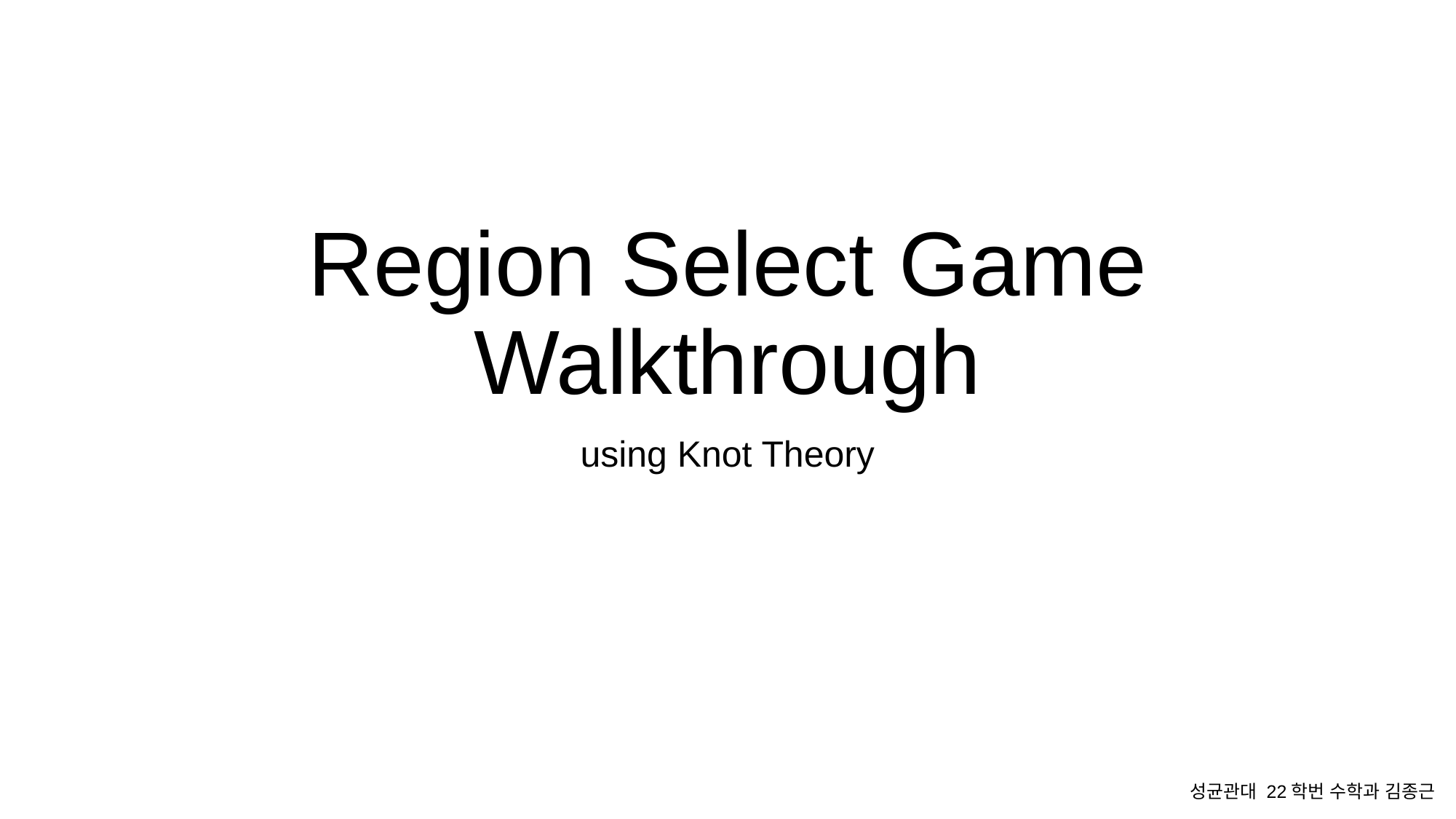

# Region Select Game Walkthrough
using Knot Theory
성균관대 22학번 수학과 김종근